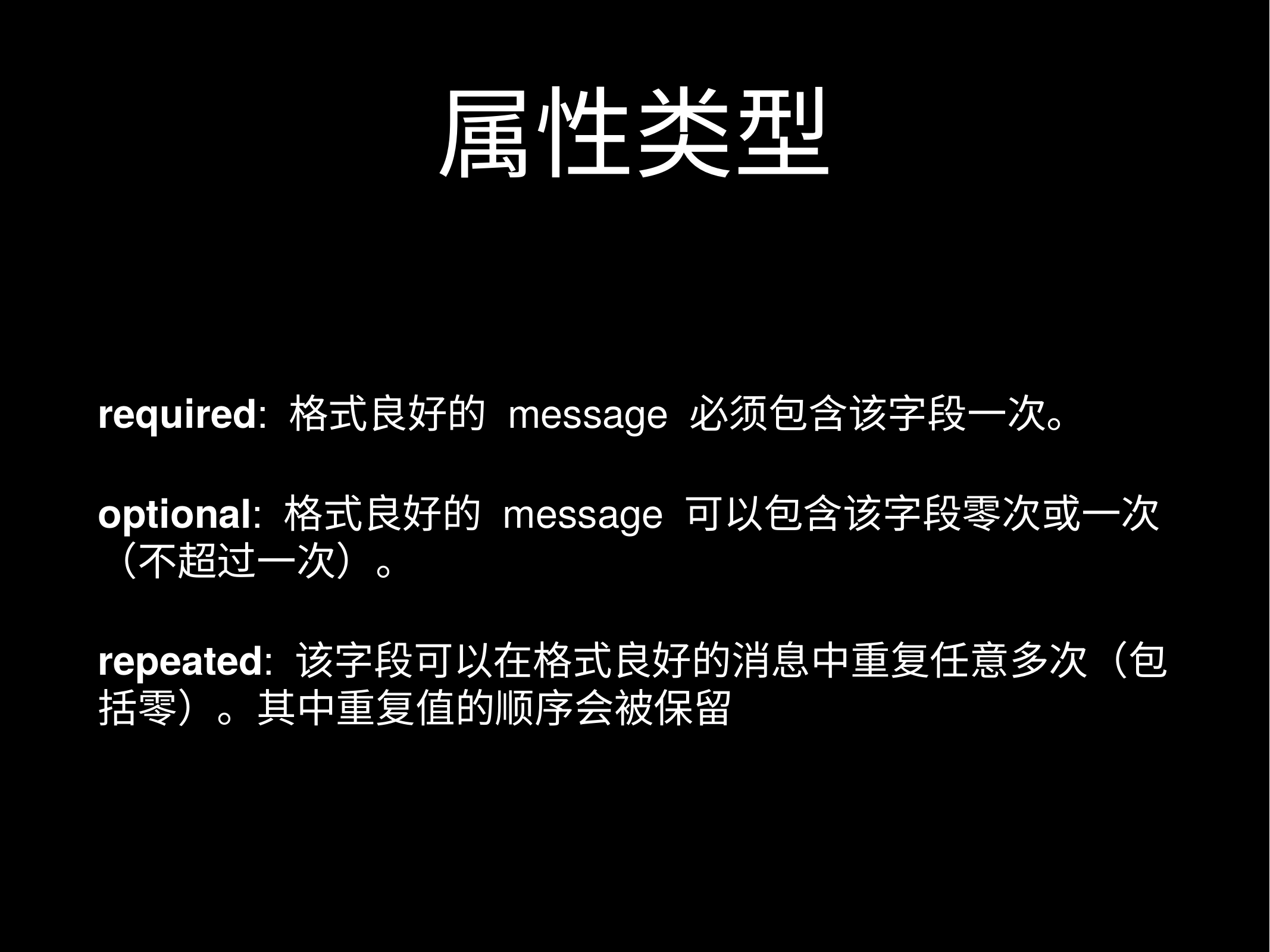

# 属性类型
required: 格式良好的 message 必须包含该字段一次。
optional: 格式良好的 message 可以包含该字段零次或一次（不超过一次）。
repeated: 该字段可以在格式良好的消息中重复任意多次（包括零）。其中重复值的顺序会被保留